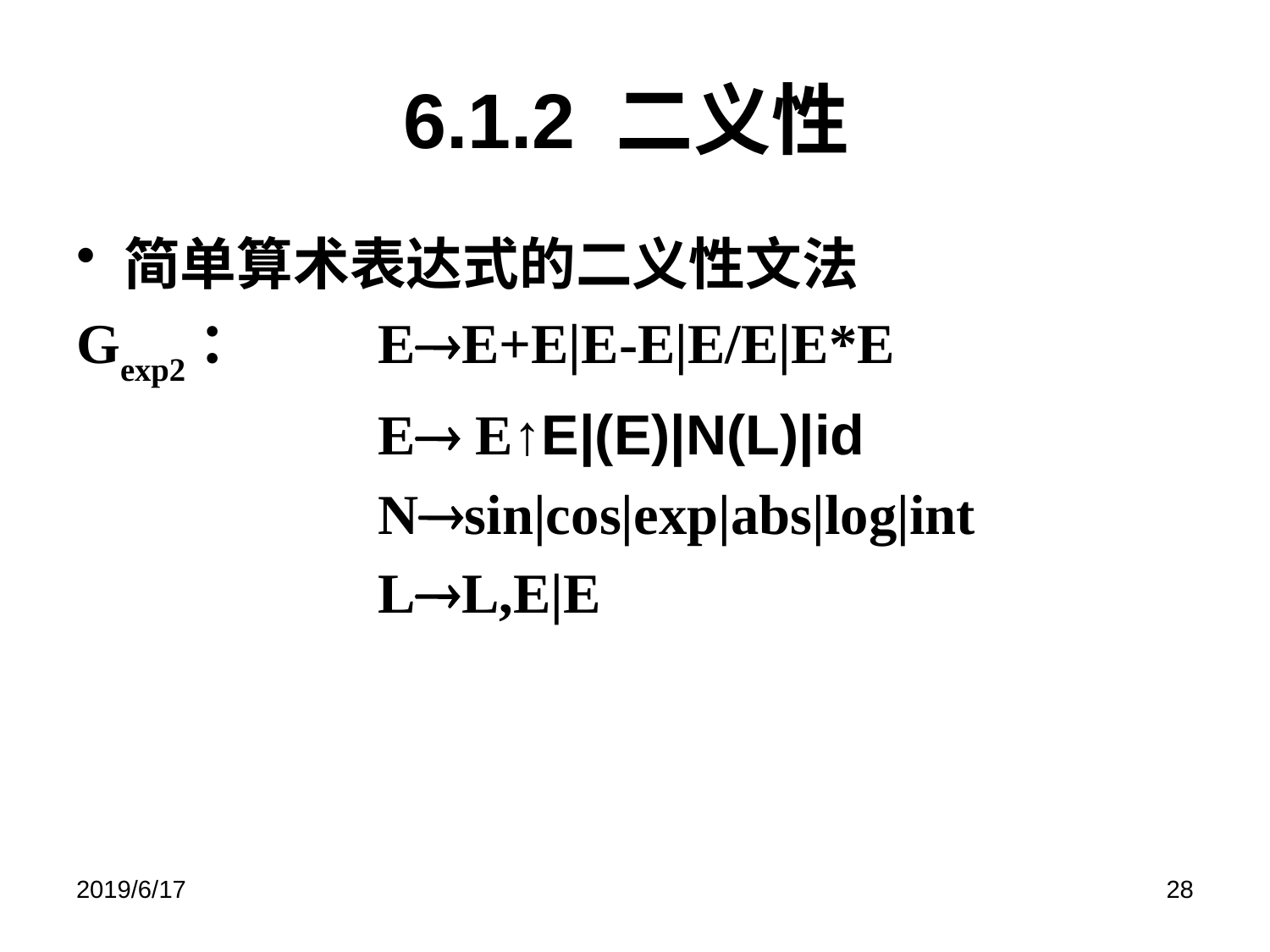

# 6.1.2 二义性
简单算术表达式的二义性文法
Gexp2：	E→E+E|E-E|E/E|E*E
			E→ E↑E|(E)|N(L)|id
			N→sin|cos|exp|abs|log|int
			L→L,E|E
2019/6/17
28